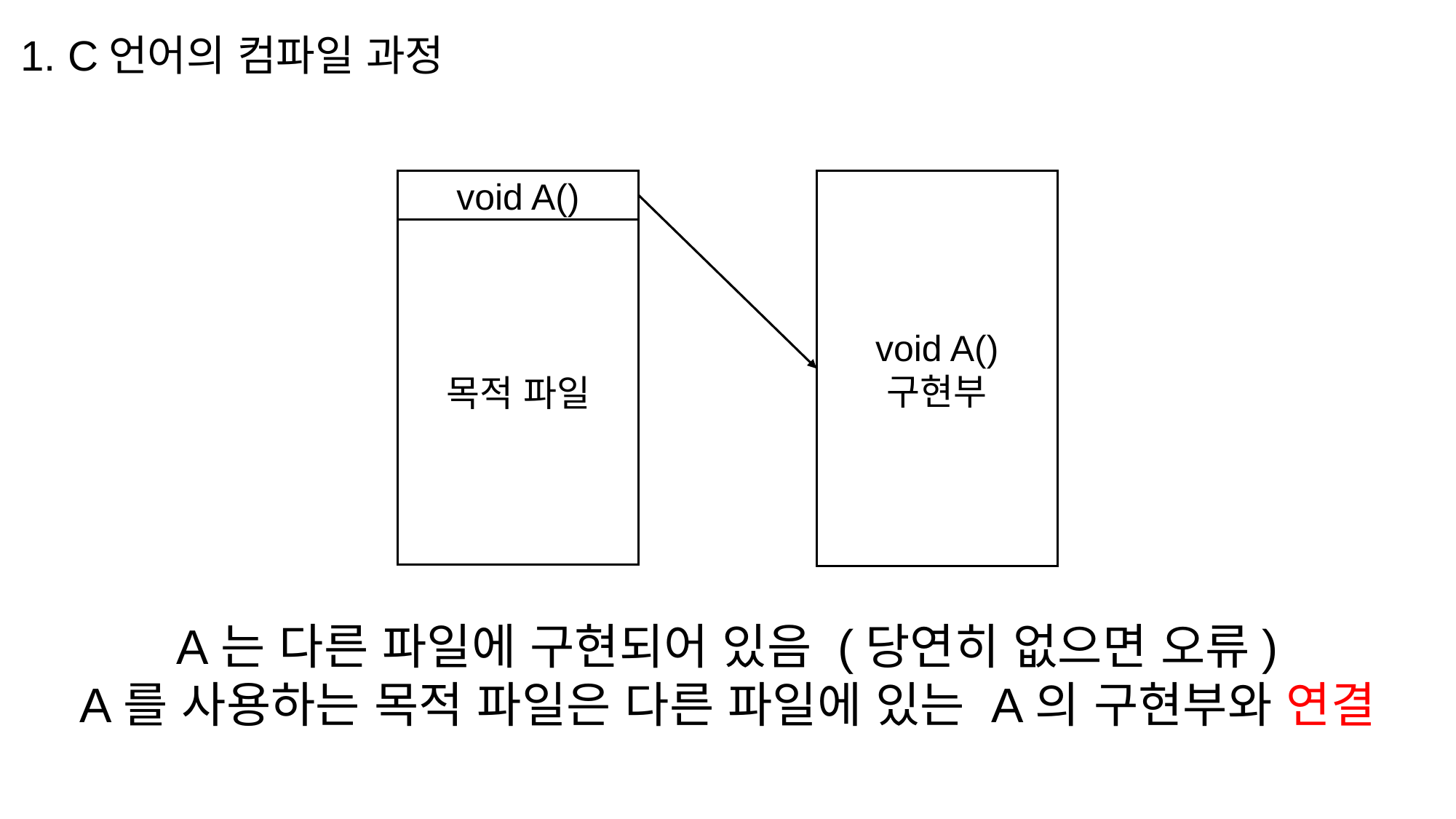

1. C언어의 컴파일 과정
void A()
void A()
구현부
목적 파일
A는 다른 파일에 구현되어 있음 (당연히 없으면 오류)
A를 사용하는 목적 파일은 다른 파일에 있는 A의 구현부와 연결